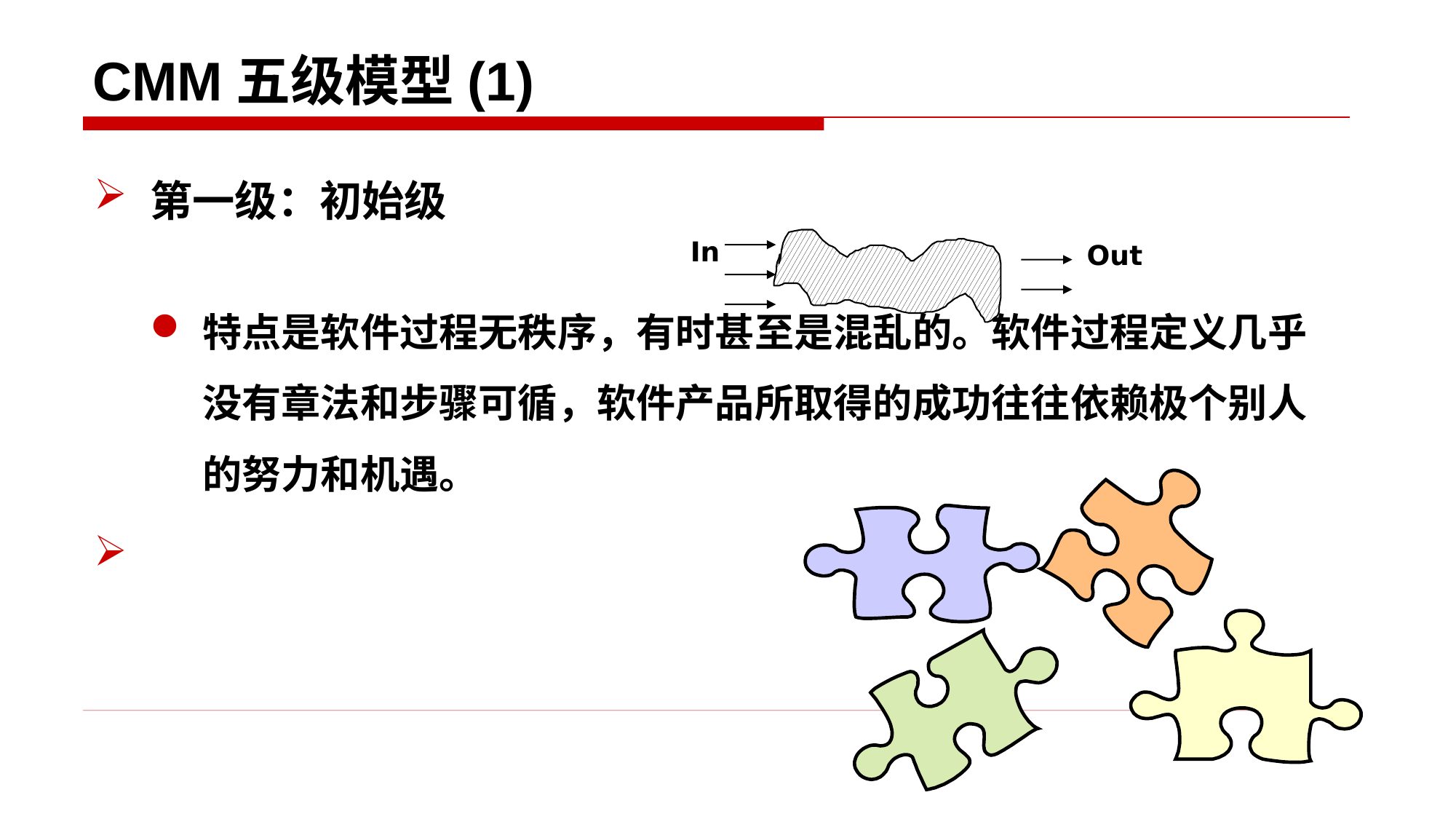

# CMM五级模型(1)
第一级：初始级
特点是软件过程无秩序，有时甚至是混乱的。软件过程定义几乎没有章法和步骤可循，软件产品所取得的成功往往依赖极个别人的努力和机遇。

In

Out